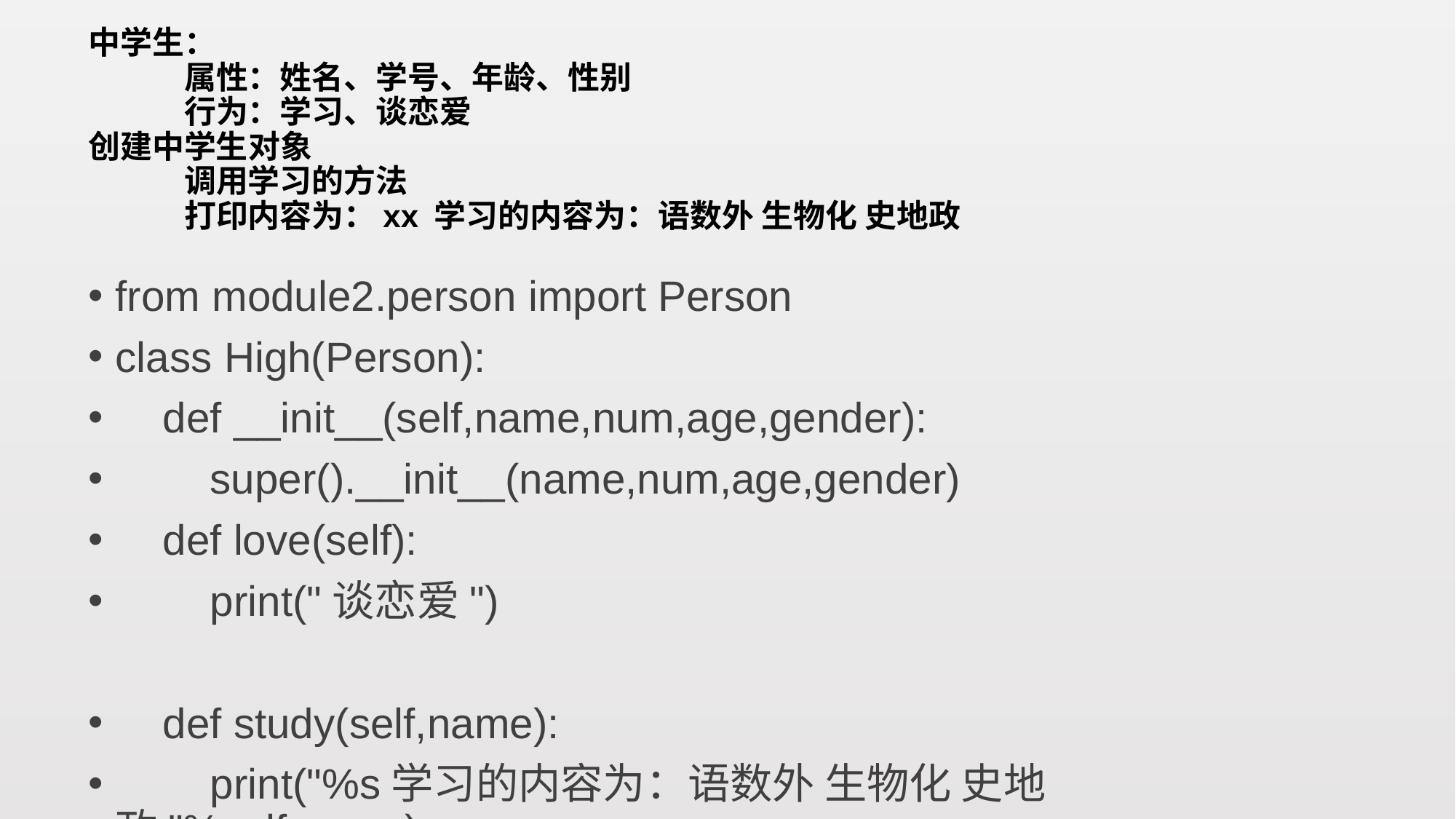

# 中学生： 属性：姓名、学号、年龄、性别 行为：学习、谈恋爱 创建中学生对象 调用学习的方法 打印内容为：xx 学习的内容为：语数外 生物化 史地政
from module2.person import Person
class High(Person):
    def __init__(self,name,num,age,gender):
        super().__init__(name,num,age,gender)
    def love(self):
        print("谈恋爱")

    def study(self,name):
        print("%s学习的内容为：语数外 生物化 史地政"%self.name)